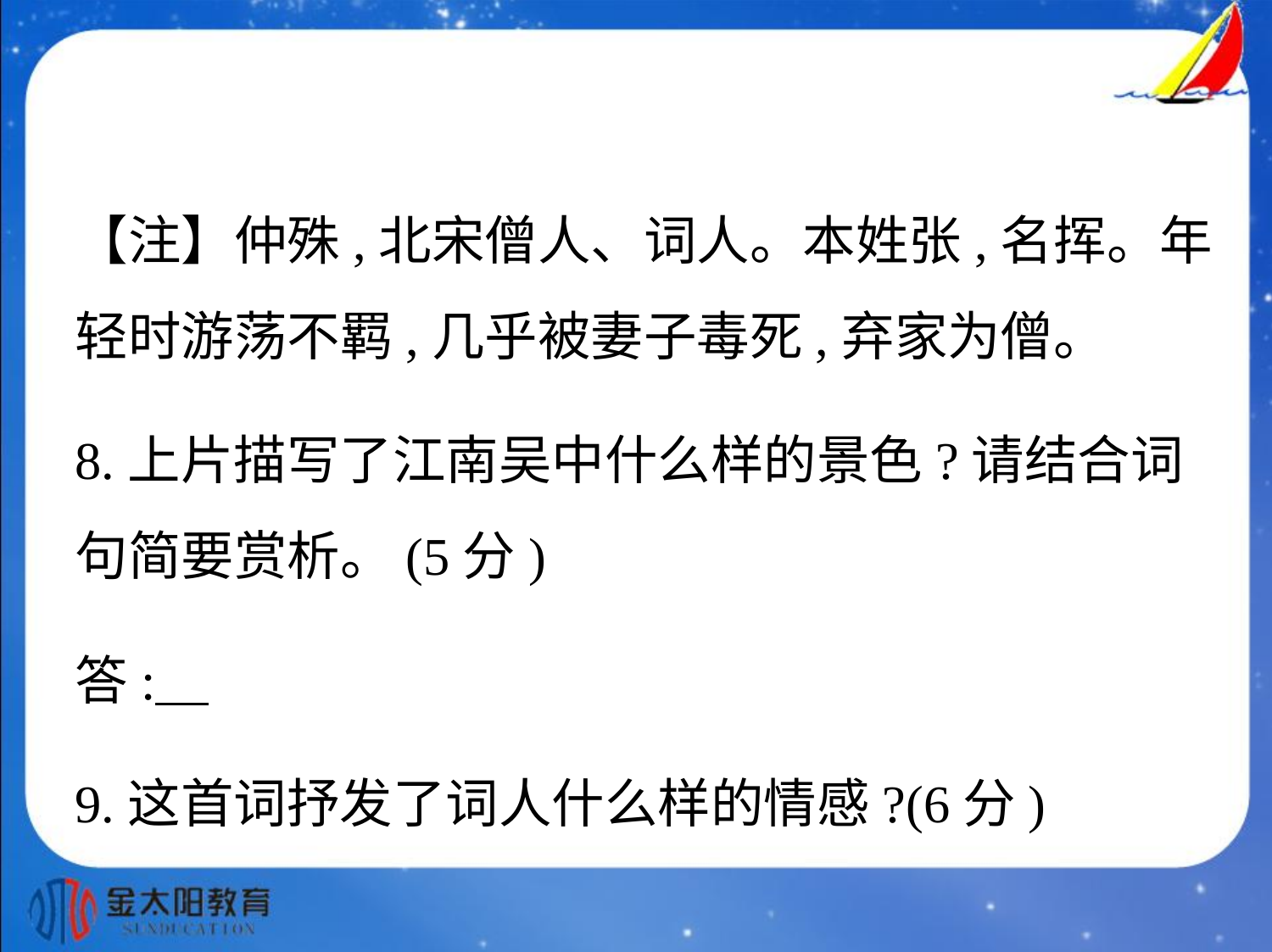

【注】仲殊,北宋僧人、词人。本姓张,名挥。年
轻时游荡不羁,几乎被妻子毒死,弃家为僧。
8.上片描写了江南吴中什么样的景色?请结合词
句简要赏析。(5分)
答:
9.这首词抒发了词人什么样的情感?(6分)